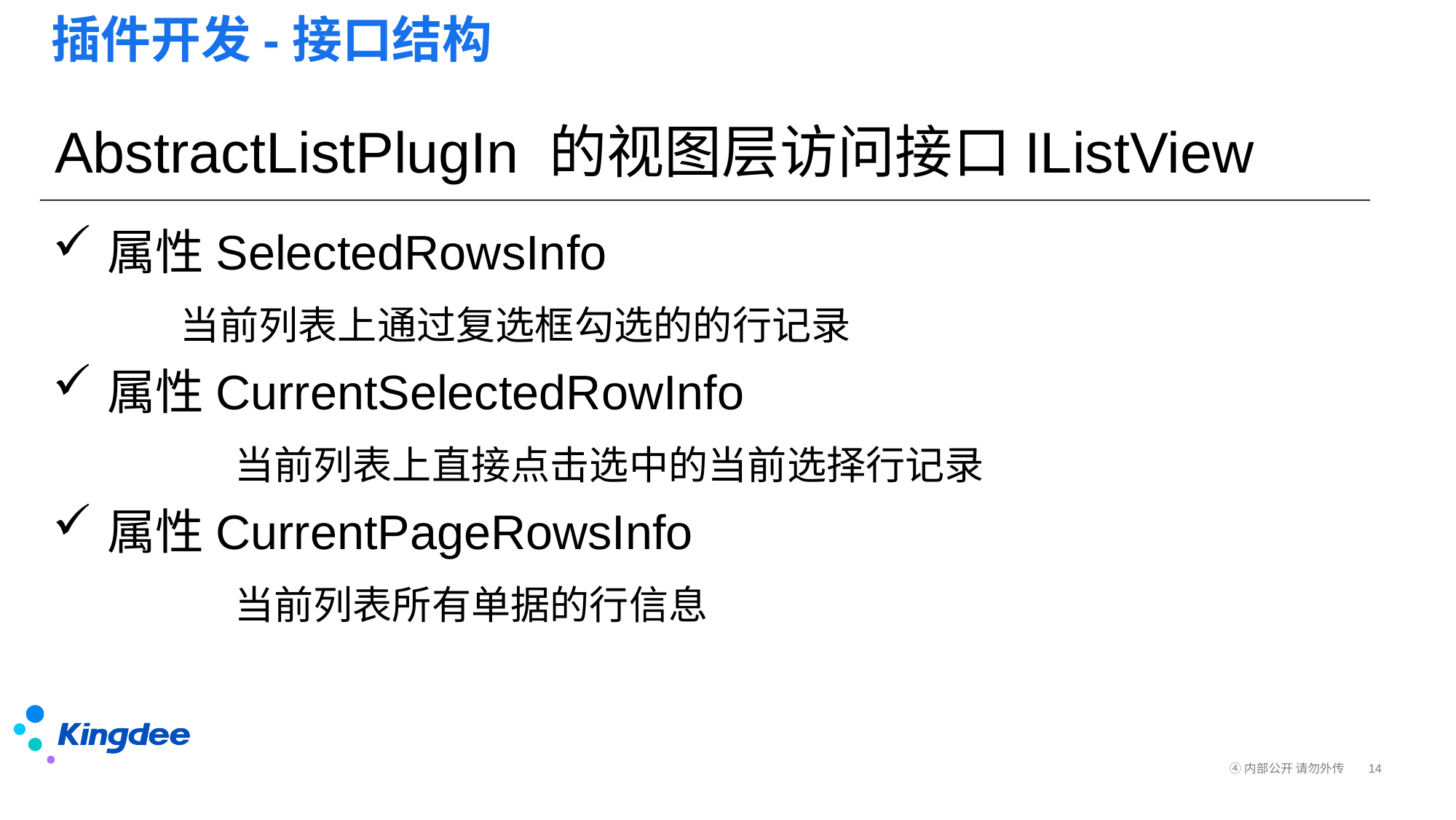

# 插件开发-接口结构
AbstractListPlugIn 的视图层访问接口IListView
属性SelectedRowsInfo
	当前列表上通过复选框勾选的的行记录
属性CurrentSelectedRowInfo
	当前列表上直接点击选中的当前选择行记录
属性CurrentPageRowsInfo
	当前列表所有单据的行信息